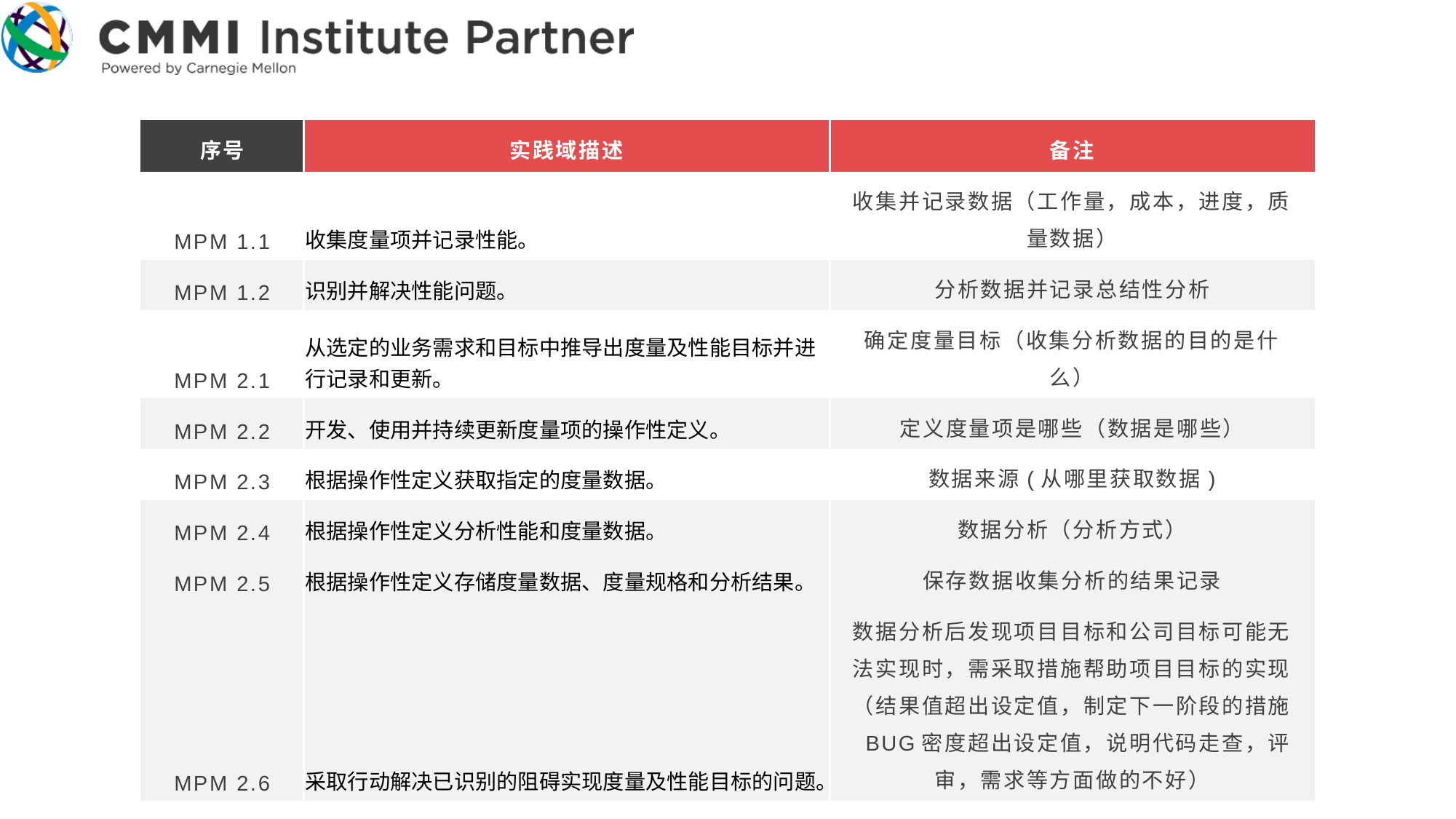

| 序号 | 实践域描述 | 备注 |
| --- | --- | --- |
| MPM 1.1 | 收集度量项并记录性能。 | 收集并记录数据（工作量，成本，进度，质量数据） |
| MPM 1.2 | 识别并解决性能问题。 | 分析数据并记录总结性分析 |
| MPM 2.1 | 从选定的业务需求和目标中推导出度量及性能目标并进行记录和更新。 | 确定度量目标（收集分析数据的目的是什么） |
| MPM 2.2 | 开发、使用并持续更新度量项的操作性定义。 | 定义度量项是哪些（数据是哪些） |
| MPM 2.3 | 根据操作性定义获取指定的度量数据。 | 数据来源(从哪里获取数据) |
| MPM 2.4 | 根据操作性定义分析性能和度量数据。 | 数据分析（分析方式） |
| MPM 2.5 | 根据操作性定义存储度量数据、度量规格和分析结果。 | 保存数据收集分析的结果记录 |
| MPM 2.6 | 采取行动解决已识别的阻碍实现度量及性能目标的问题。 | 数据分析后发现项目目标和公司目标可能无法实现时，需采取措施帮助项目目标的实现（结果值超出设定值，制定下一阶段的措施 BUG密度超出设定值，说明代码走查，评审，需求等方面做的不好） |